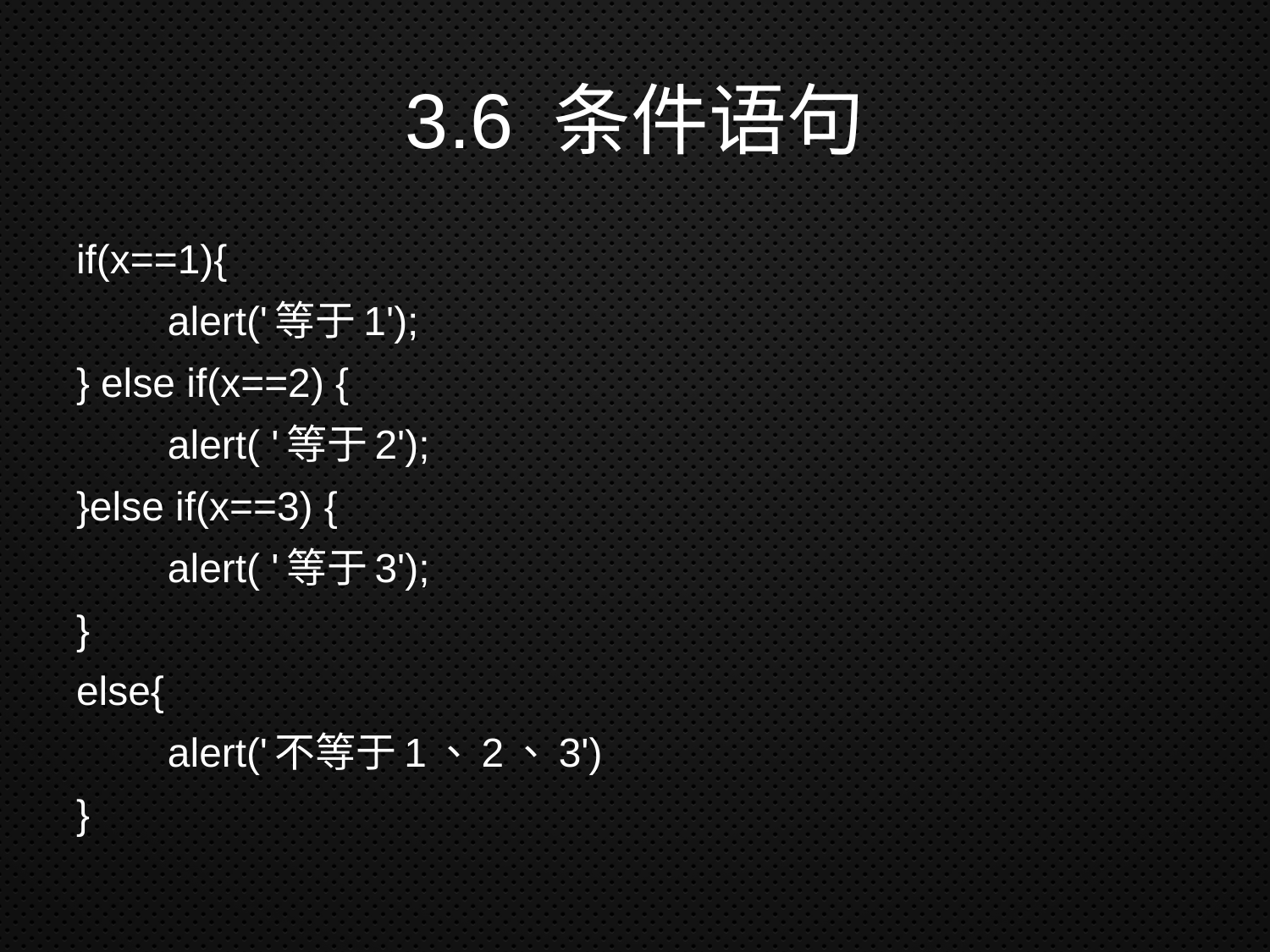

# 3.6 条件语句
if(x==1){
	alert('等于1');
} else if(x==2) {
	alert( '等于2');
}else if(x==3) {
	alert( '等于3');
}
else{
	alert('不等于1、2、3')
}